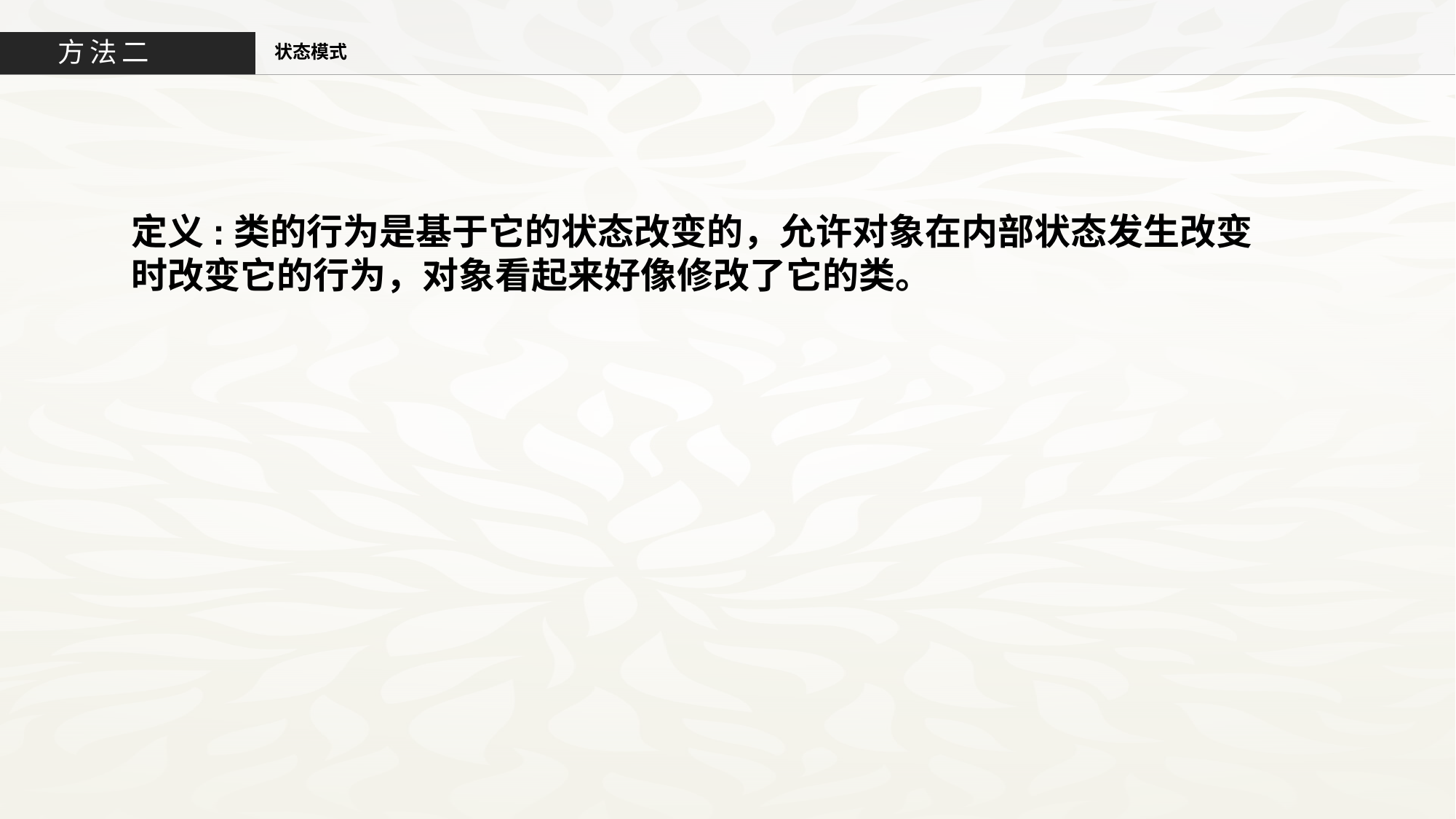

方法二
状态模式
定义:类的行为是基于它的状态改变的，允许对象在内部状态发生改变时改变它的行为，对象看起来好像修改了它的类。